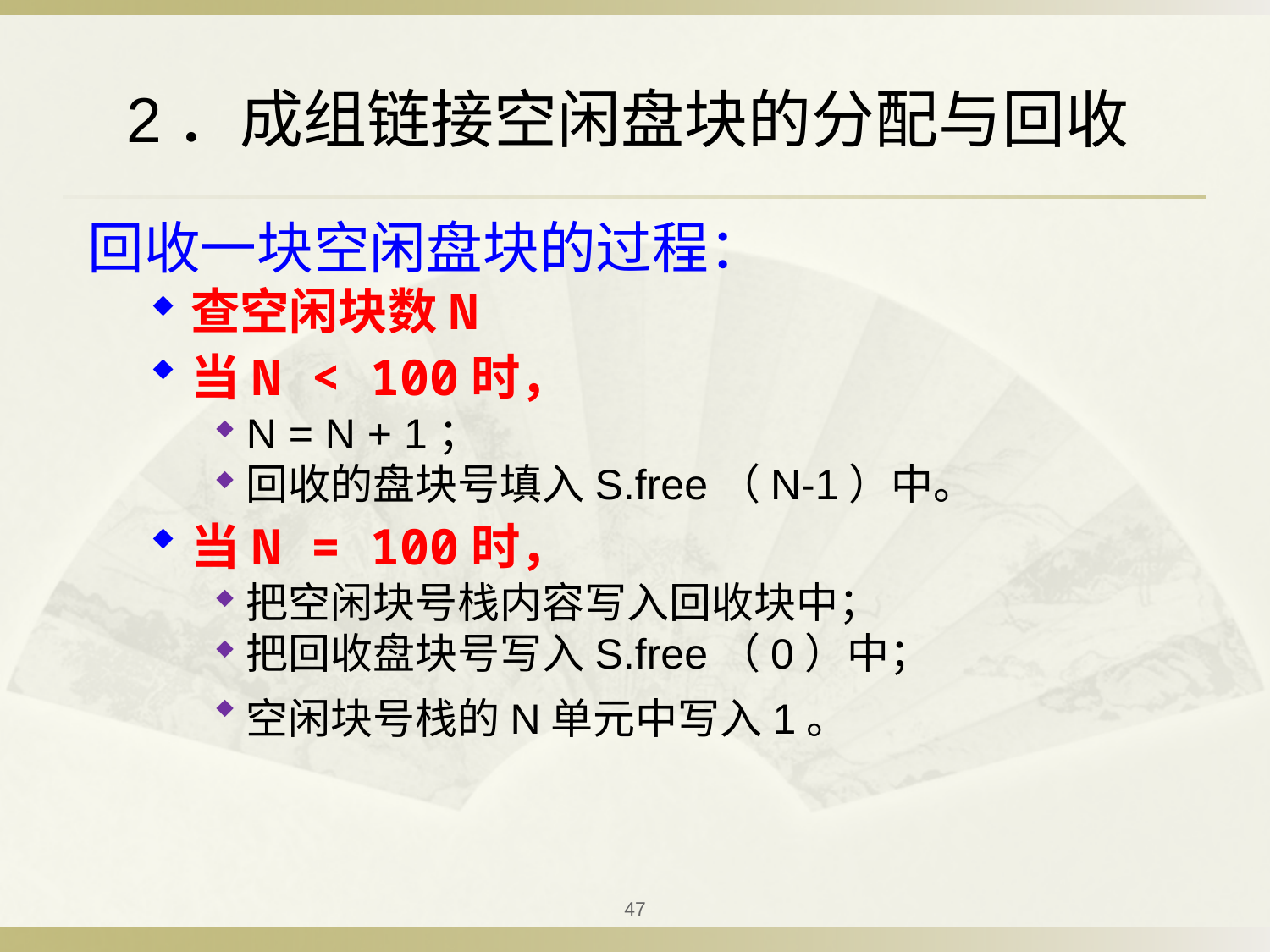

# 2．成组链接空闲盘块的分配与回收
回收一块空闲盘块的过程：
查空闲块数N
当N < 100时，
N = N + 1；
回收的盘块号填入S.free（N-1）中。
当N = 100时，
把空闲块号栈内容写入回收块中；
把回收盘块号写入S.free（0）中；
空闲块号栈的N单元中写入1。
47